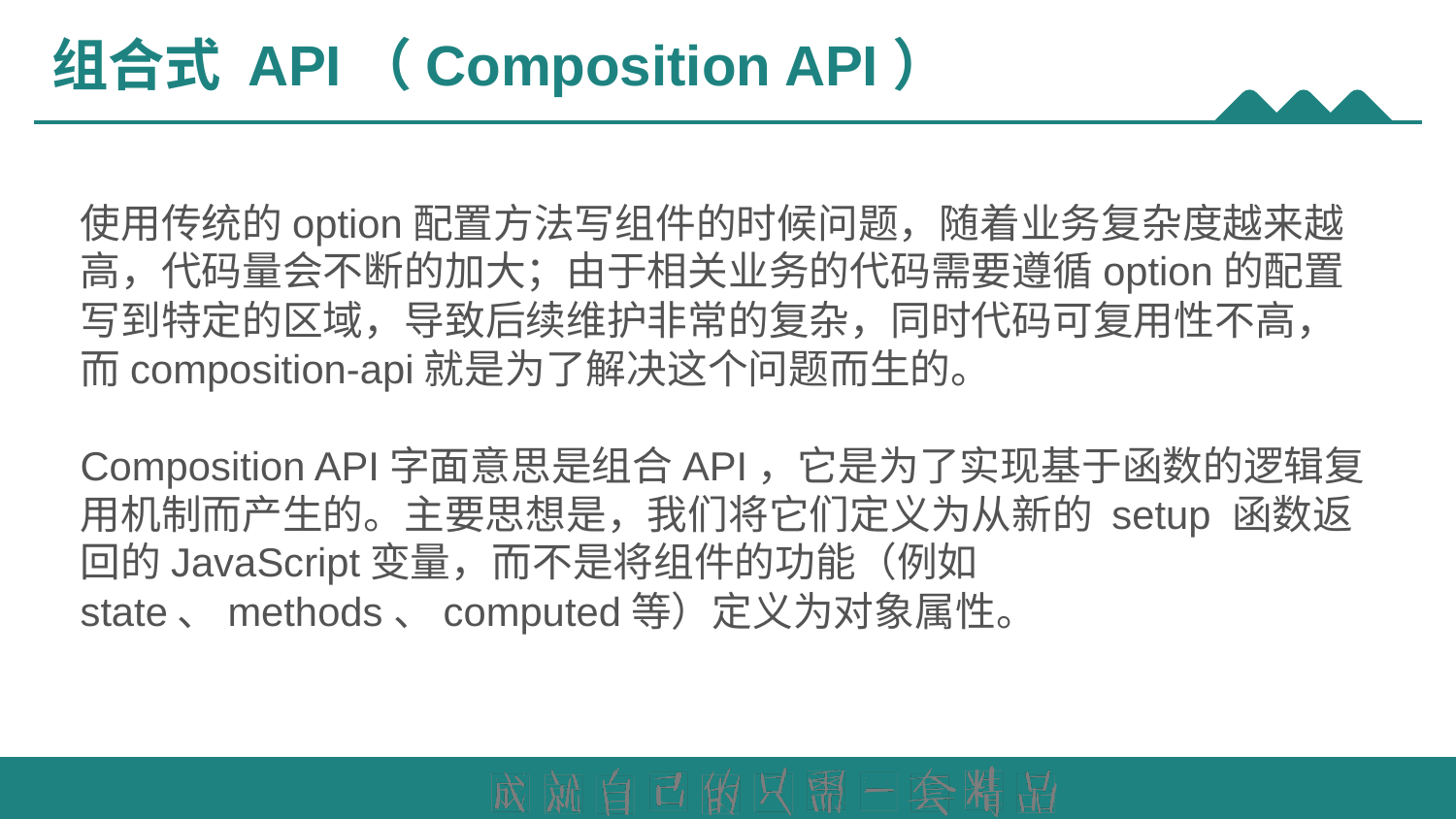

# 组合式 API（Composition API）
使用传统的option配置方法写组件的时候问题，随着业务复杂度越来越高，代码量会不断的加大；由于相关业务的代码需要遵循option的配置写到特定的区域，导致后续维护非常的复杂，同时代码可复用性不高，而composition-api就是为了解决这个问题而生的。

Composition API字面意思是组合API，它是为了实现基于函数的逻辑复用机制而产生的。主要思想是，我们将它们定义为从新的 setup 函数返回的JavaScript变量，而不是将组件的功能（例如state、methods、computed等）定义为对象属性。